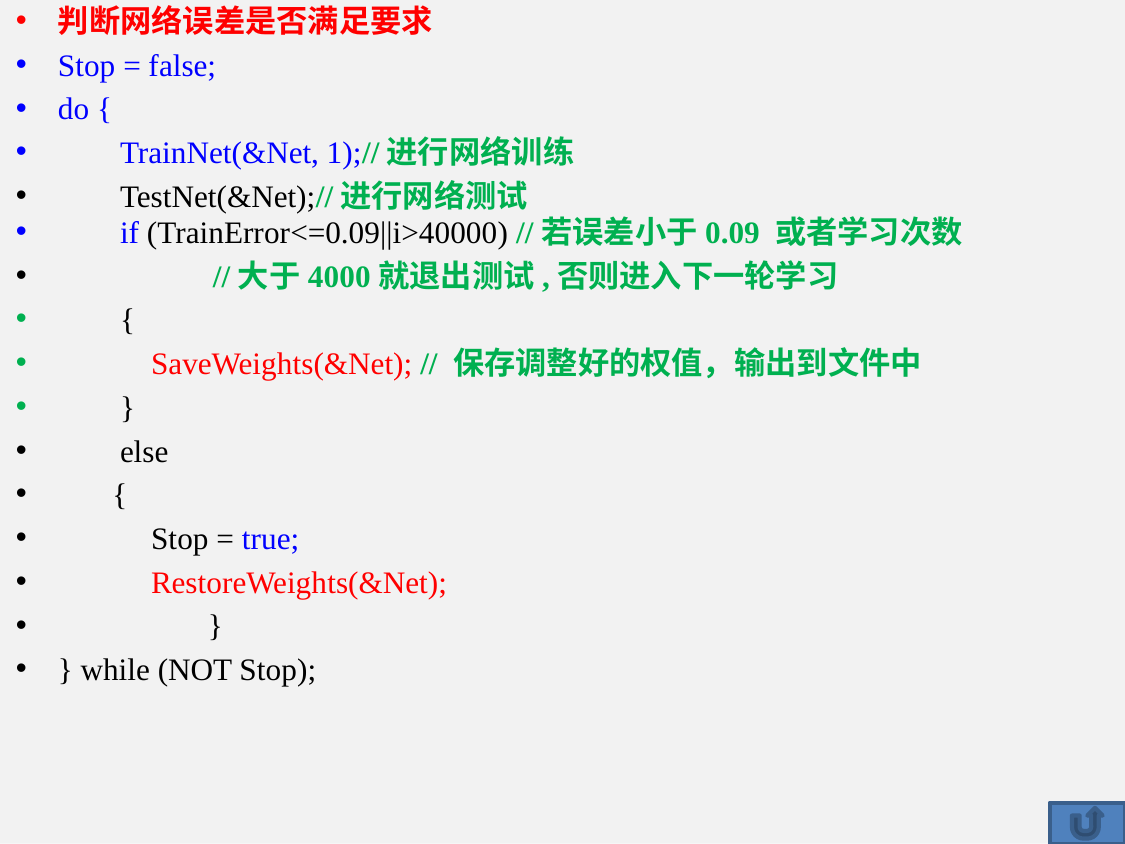

判断网络误差是否满足要求
Stop = false;
do {
        TrainNet(&Net, 1);//进行网络训练
        TestNet(&Net);//进行网络测试
        if (TrainError<=0.09||i>40000) //若误差小于0.09 或者学习次数
                    //大于4000就退出测试,否则进入下一轮学习
        {
            SaveWeights(&Net); // 保存调整好的权值，输出到文件中
        }
        else
       {
            Stop = true;
            RestoreWeights(&Net);
	}
} while (NOT Stop);